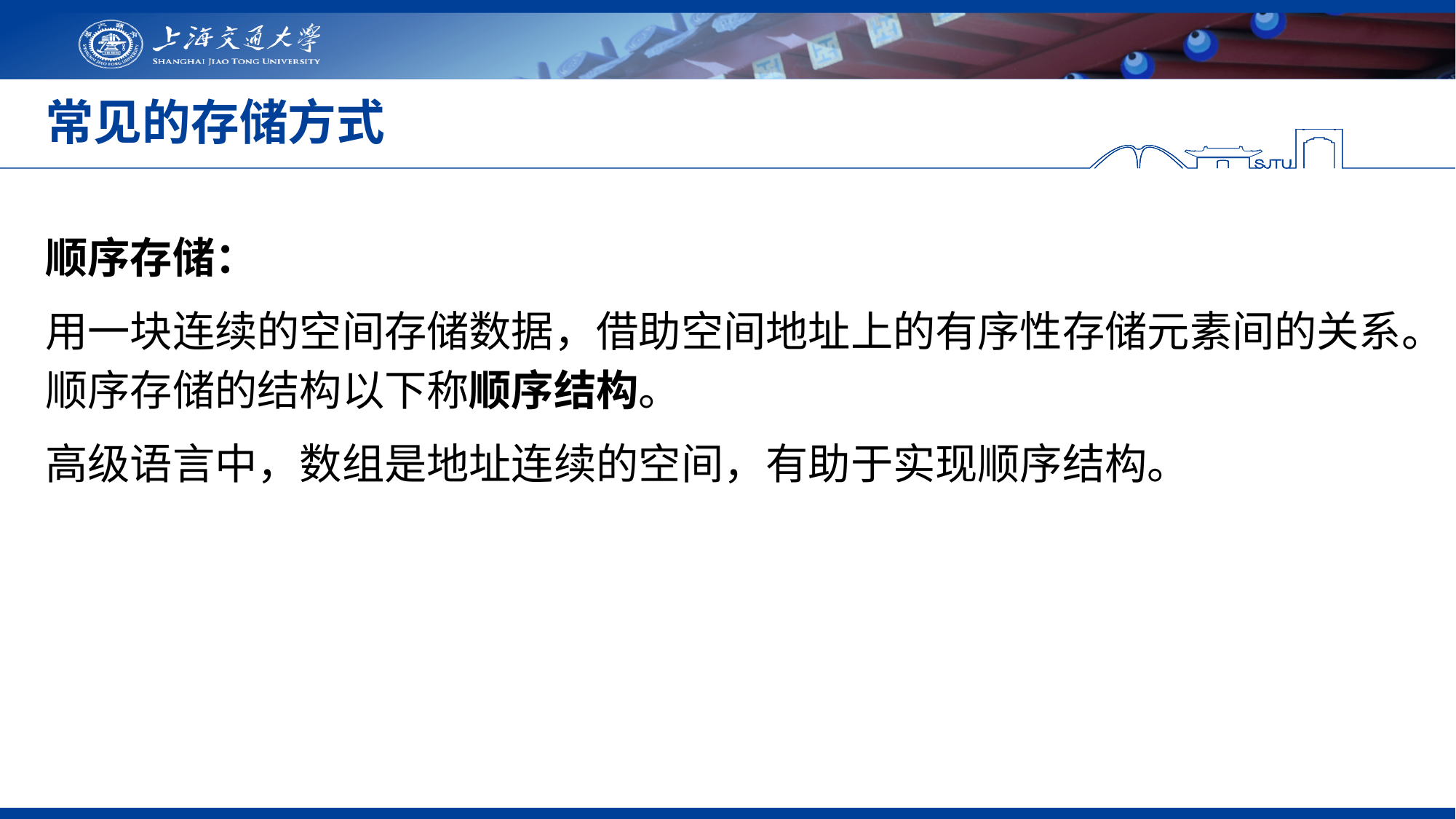

# 常见的存储方式
顺序存储：
用一块连续的空间存储数据，借助空间地址上的有序性存储元素间的关系。顺序存储的结构以下称顺序结构。
高级语言中，数组是地址连续的空间，有助于实现顺序结构。